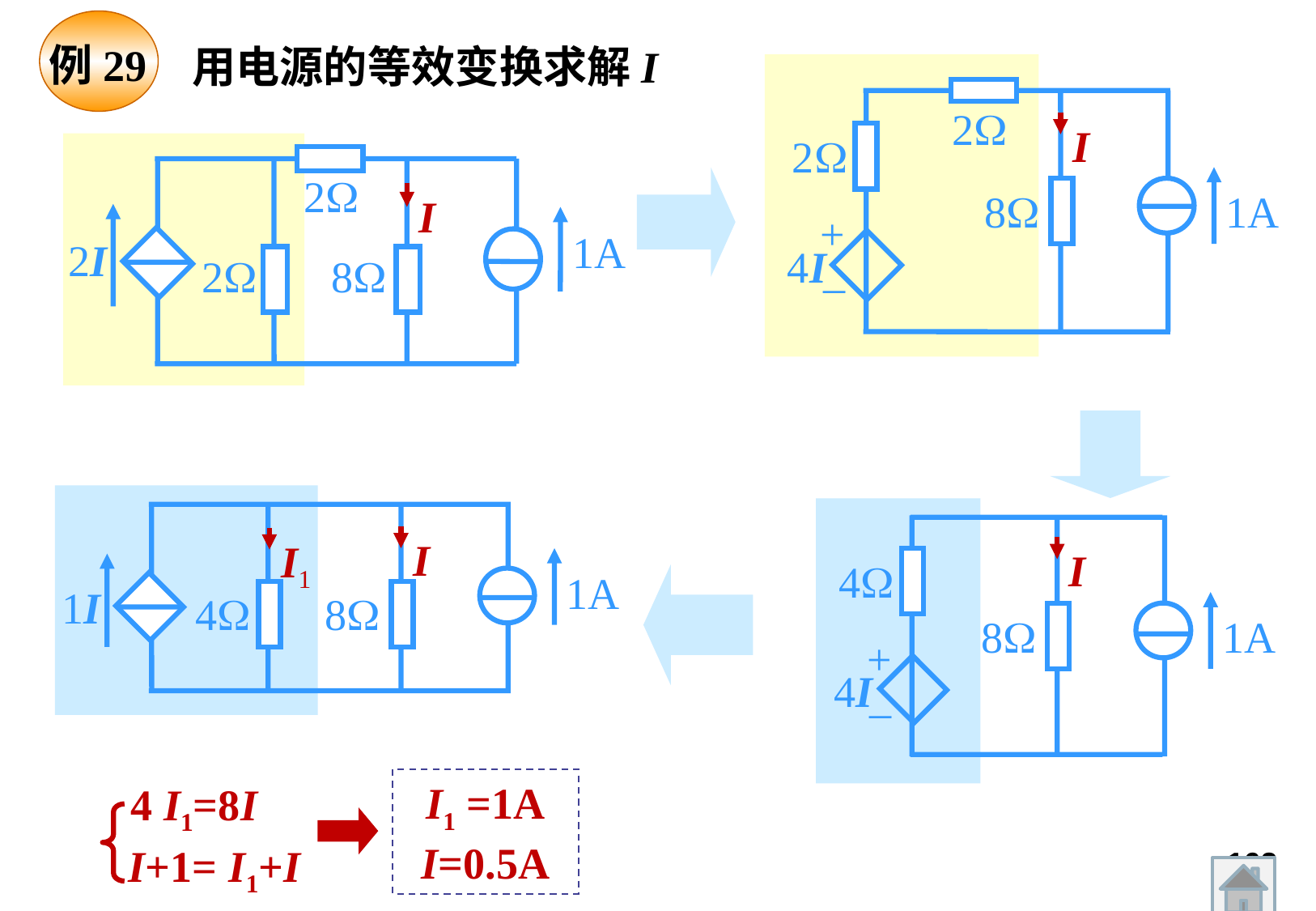

例29
用电源的等效变换求解I

2Ω

I
2Ω

8Ω

1A
+

4I
_

2Ω

I

1A
2I

2Ω
8Ω

I

I1

1A

1I
4Ω
8Ω

I
4Ω

8Ω

1A
+

4I
_

I1 =1A
I=0.5A
4 I1=8I

I+1= I1+I